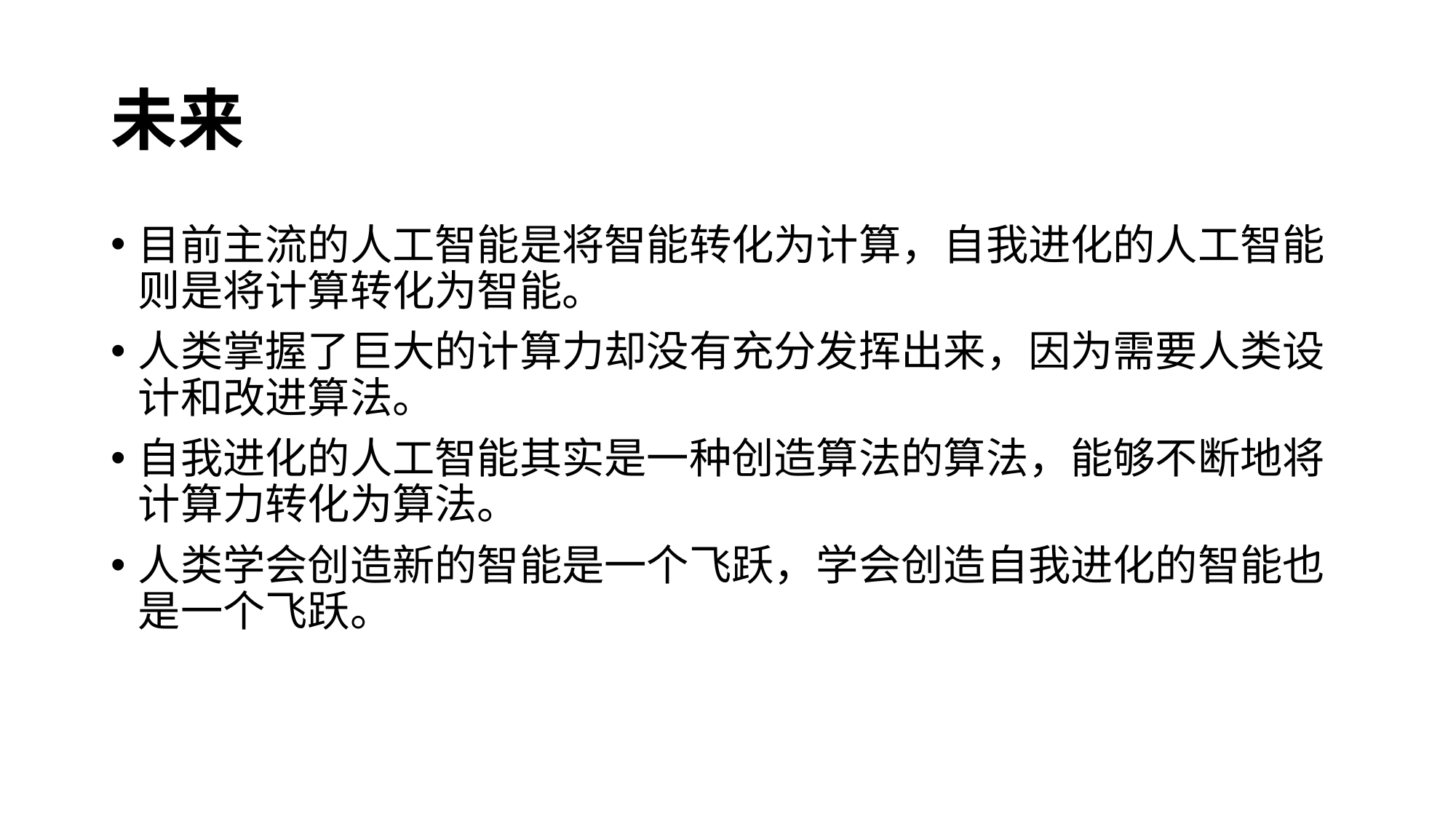

# 未来
目前主流的人工智能是将智能转化为计算，自我进化的人工智能则是将计算转化为智能。
人类掌握了巨大的计算力却没有充分发挥出来，因为需要人类设计和改进算法。
自我进化的人工智能其实是一种创造算法的算法，能够不断地将计算力转化为算法。
人类学会创造新的智能是一个飞跃，学会创造自我进化的智能也是一个飞跃。